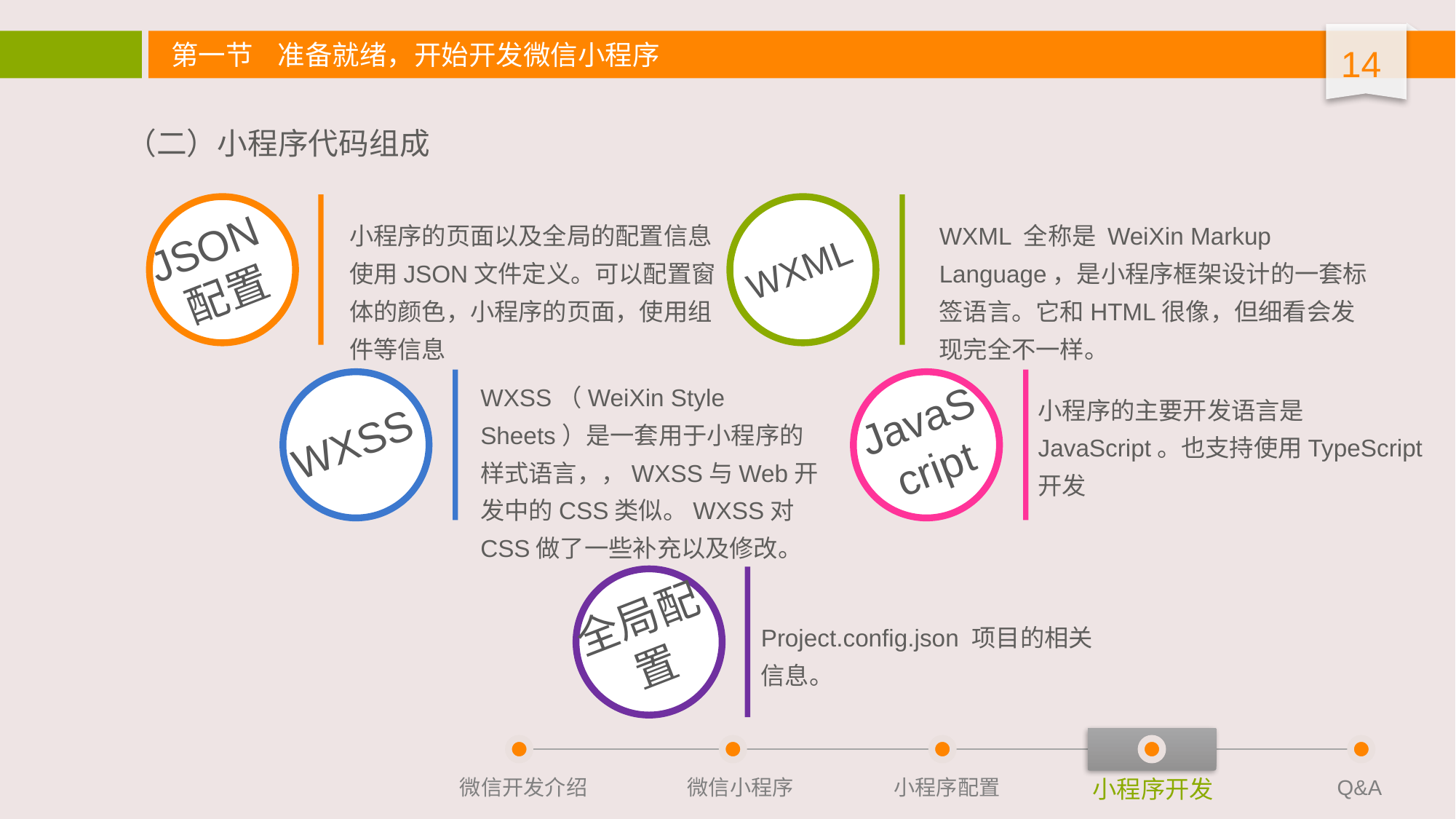

（二）小程序代码组成

JSON配置

WXML
小程序的页面以及全局的配置信息使用JSON文件定义。可以配置窗体的颜色，小程序的页面，使用组件等信息
WXML 全称是 WeiXin Markup Language，是小程序框架设计的一套标签语言。它和HTML很像，但细看会发现完全不一样。
WXSS（WeiXin Style Sheets）是一套用于小程序的样式语言，，WXSS与Web开发中的CSS类似。WXSS对CSS做了一些补充以及修改。

WXSS

JavaScript
小程序的主要开发语言是 JavaScript。也支持使用TypeScript开发

全局配置
Project.config.json 项目的相关信息。